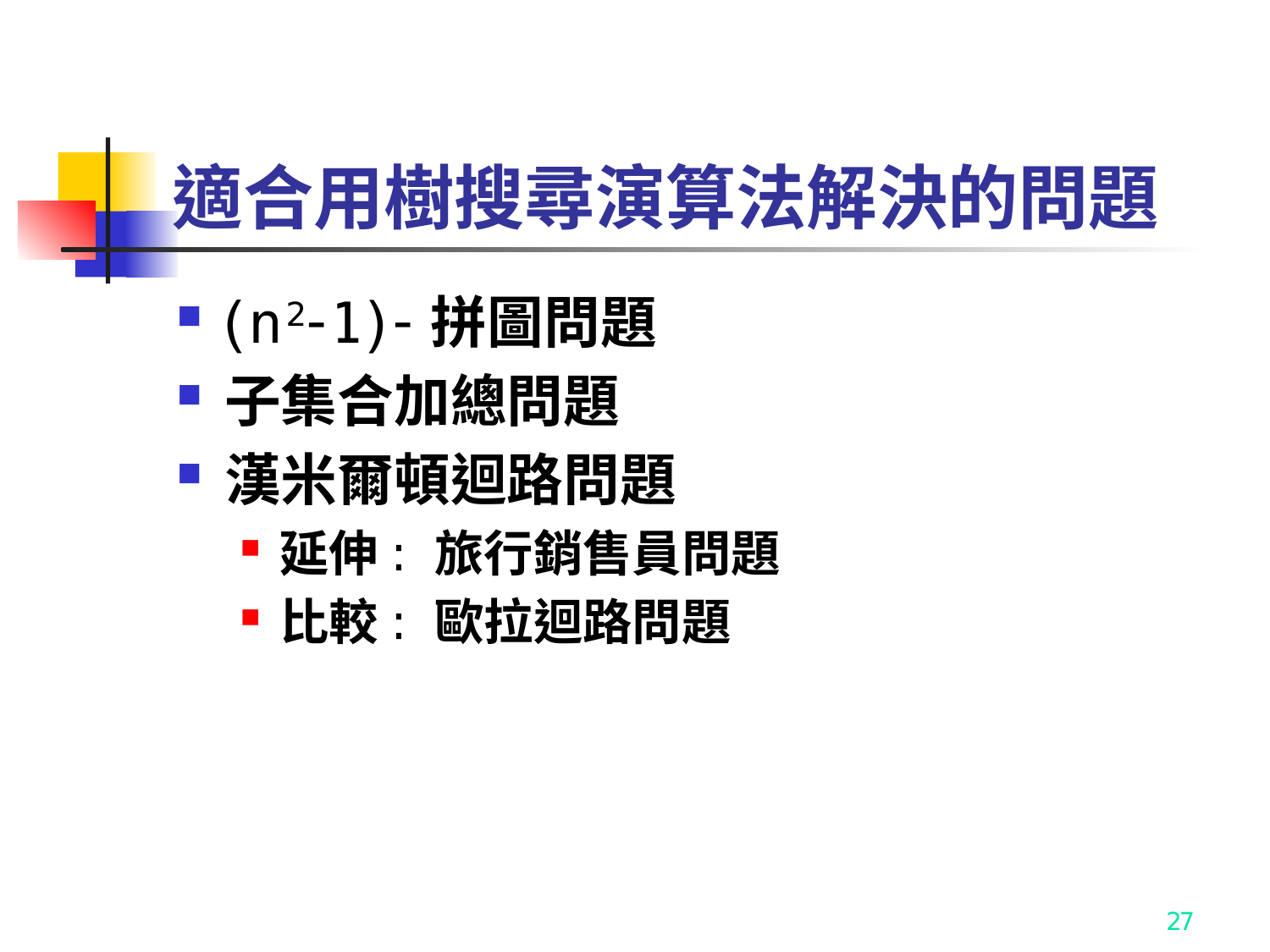

# 適合用樹搜尋演算法解決的問題
(n2-1)-拼圖問題
子集合加總問題
漢米爾頓迴路問題
延伸: 旅行銷售員問題
比較: 歐拉迴路問題
27